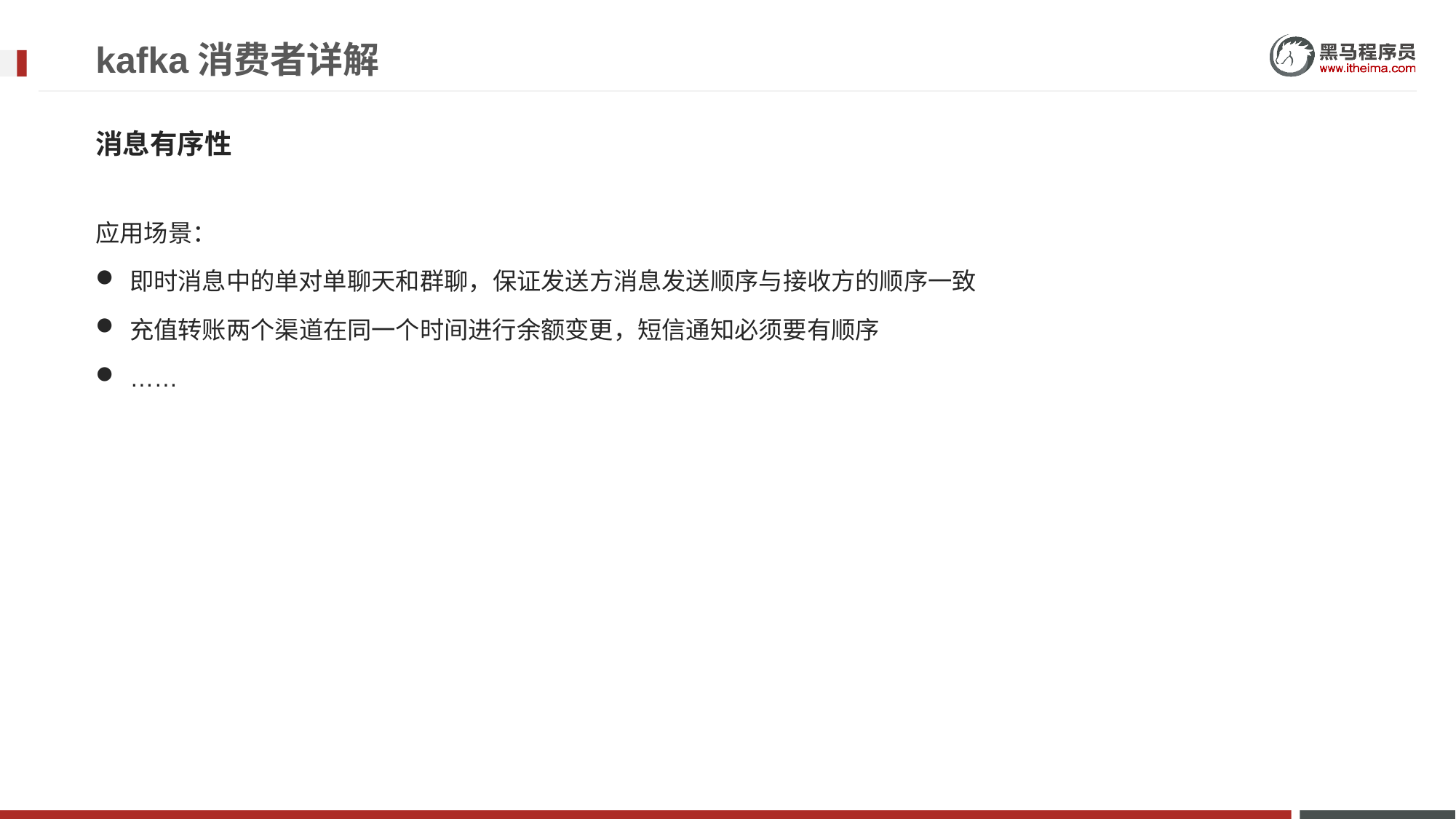

# kafka消费者详解
消息有序性
应用场景：
即时消息中的单对单聊天和群聊，保证发送方消息发送顺序与接收方的顺序一致
充值转账两个渠道在同一个时间进行余额变更，短信通知必须要有顺序
……